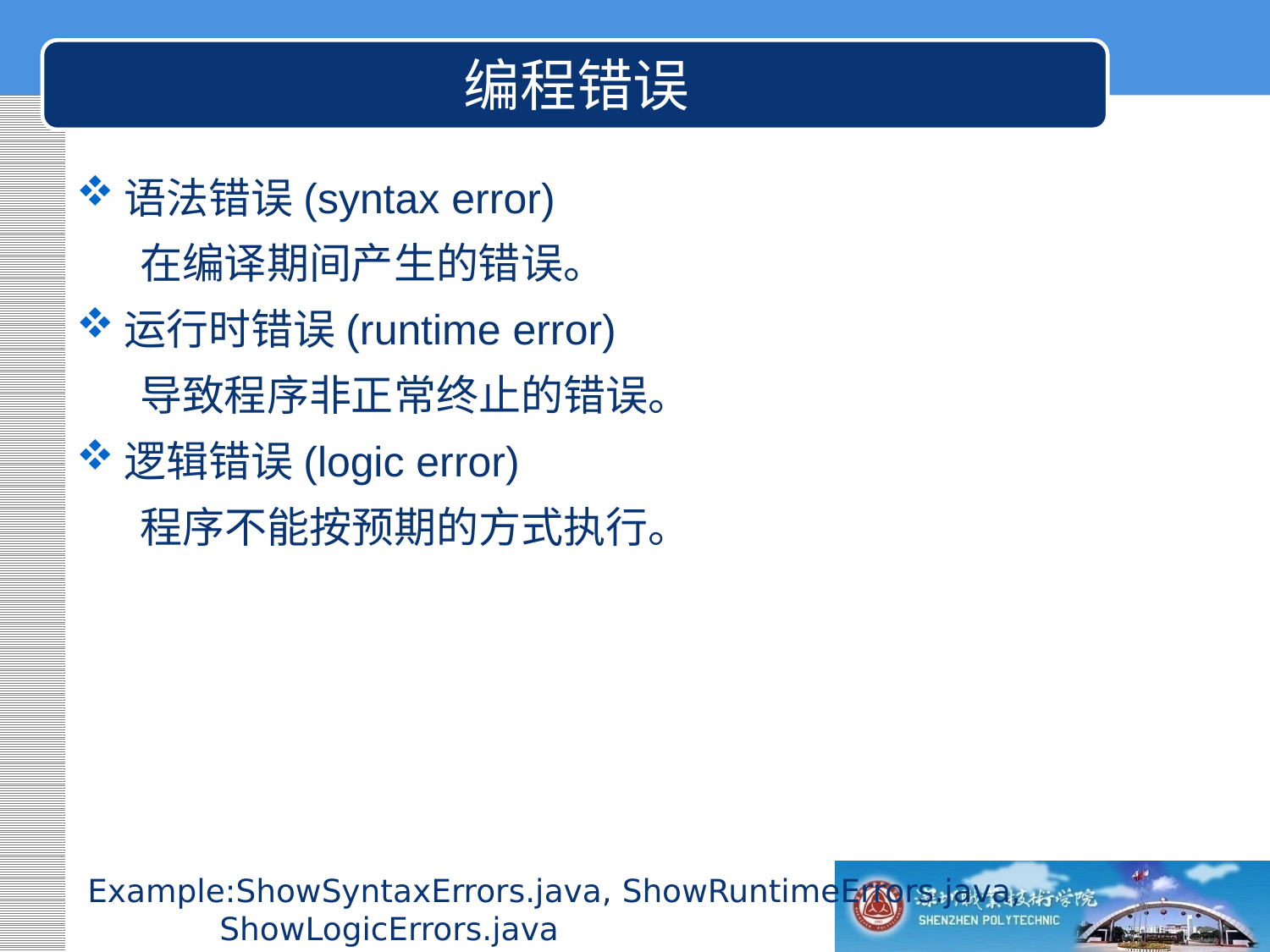

编程错误
语法错误(syntax error)
在编译期间产生的错误。
运行时错误(runtime error)
导致程序非正常终止的错误。
逻辑错误(logic error)
程序不能按预期的方式执行。
Example:ShowSyntaxErrors.java, ShowRuntimeErrors.java,
             ShowLogicErrors.java